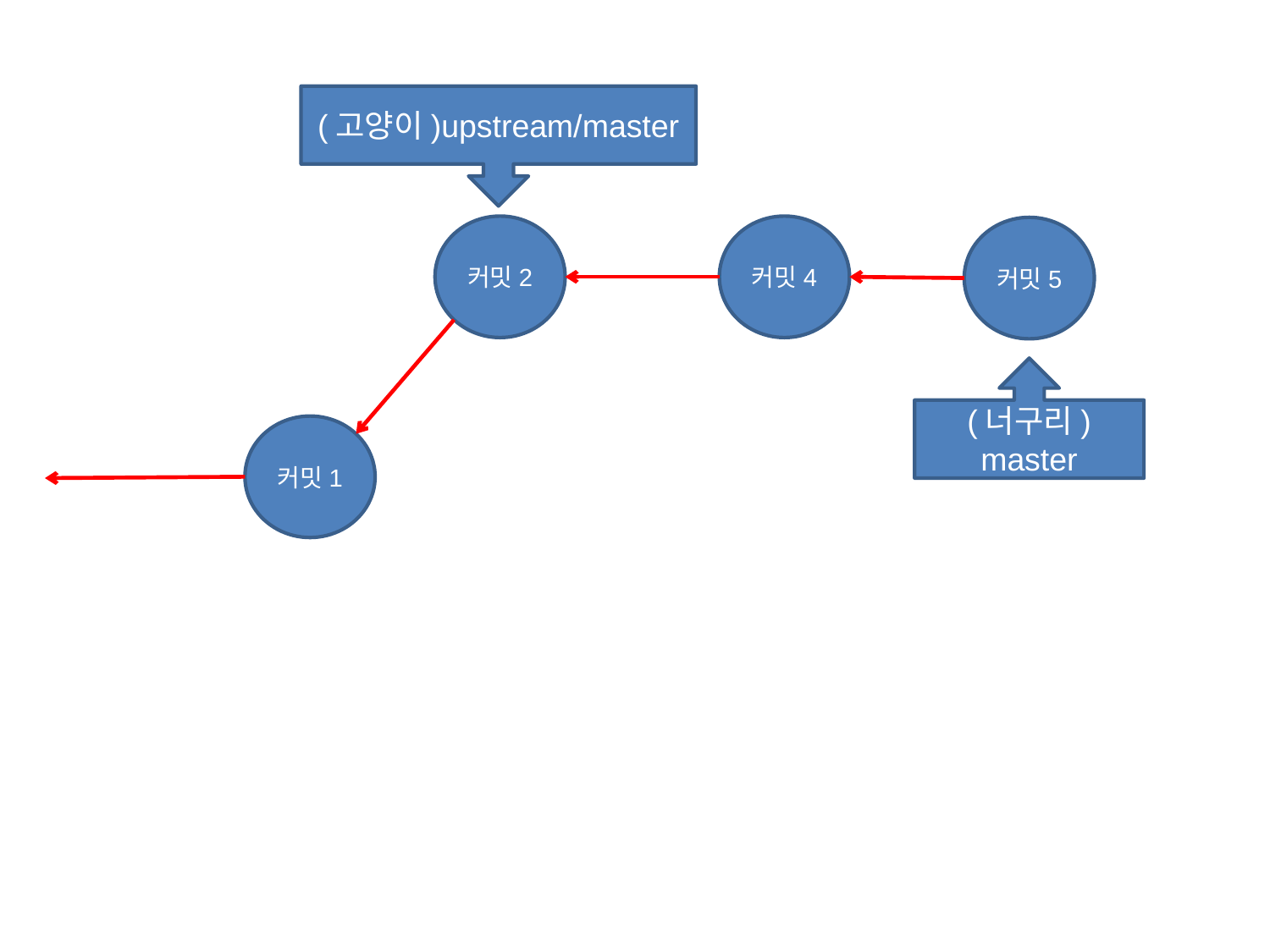

(고양이)upstream/master
커밋4
커밋2
커밋5
(너구리)
master
커밋1